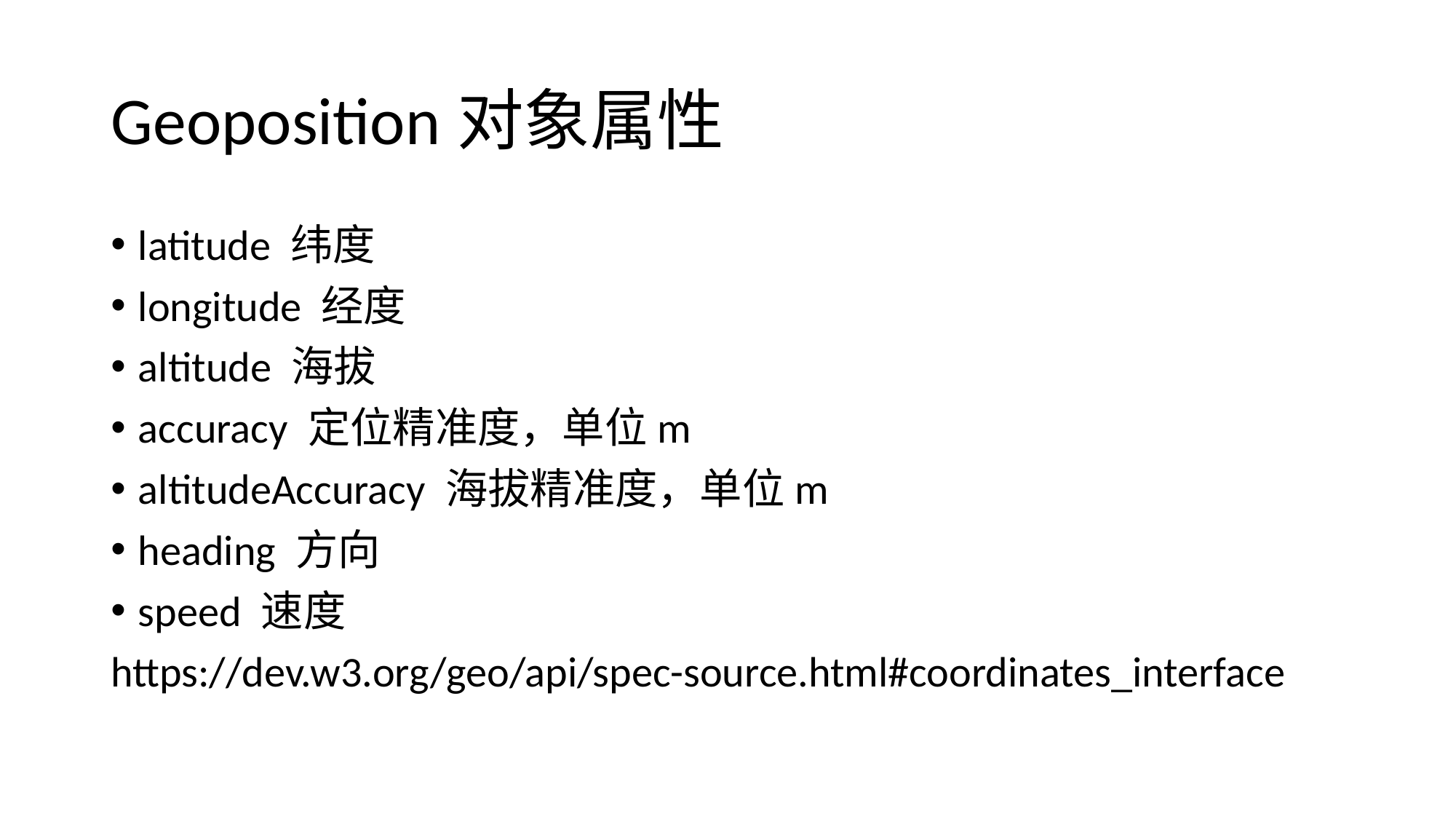

# Geoposition对象属性
latitude 纬度
longitude 经度
altitude 海拔
accuracy 定位精准度，单位m
altitudeAccuracy 海拔精准度，单位m
heading 方向
speed 速度
https://dev.w3.org/geo/api/spec-source.html#coordinates_interface